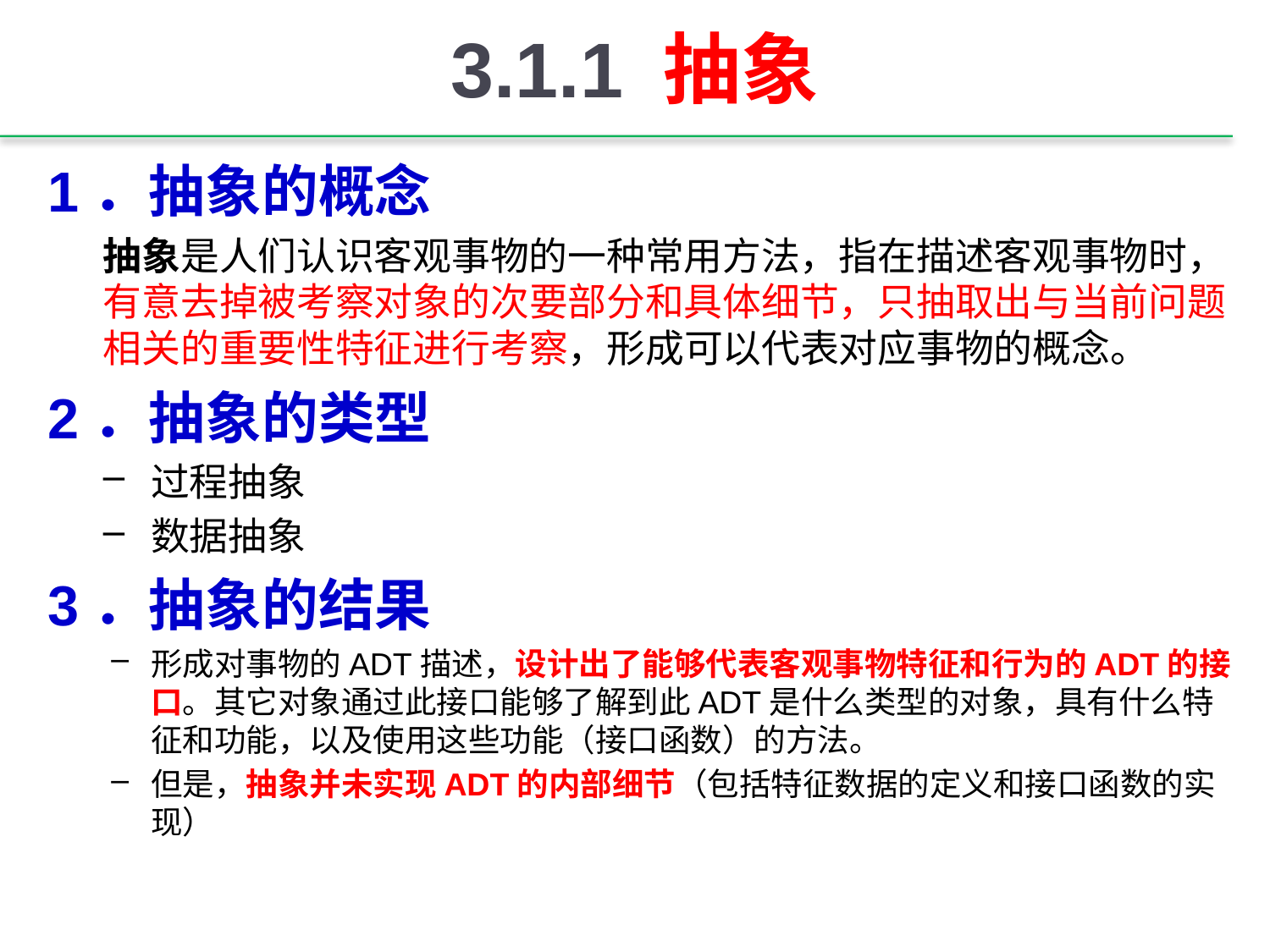

# 3.1.1 抽象
1．抽象的概念
抽象是人们认识客观事物的一种常用方法，指在描述客观事物时，有意去掉被考察对象的次要部分和具体细节，只抽取出与当前问题相关的重要性特征进行考察，形成可以代表对应事物的概念。
2．抽象的类型
过程抽象
数据抽象
3．抽象的结果
形成对事物的ADT描述，设计出了能够代表客观事物特征和行为的ADT的接口。其它对象通过此接口能够了解到此ADT是什么类型的对象，具有什么特征和功能，以及使用这些功能（接口函数）的方法。
但是，抽象并未实现ADT的内部细节（包括特征数据的定义和接口函数的实现）